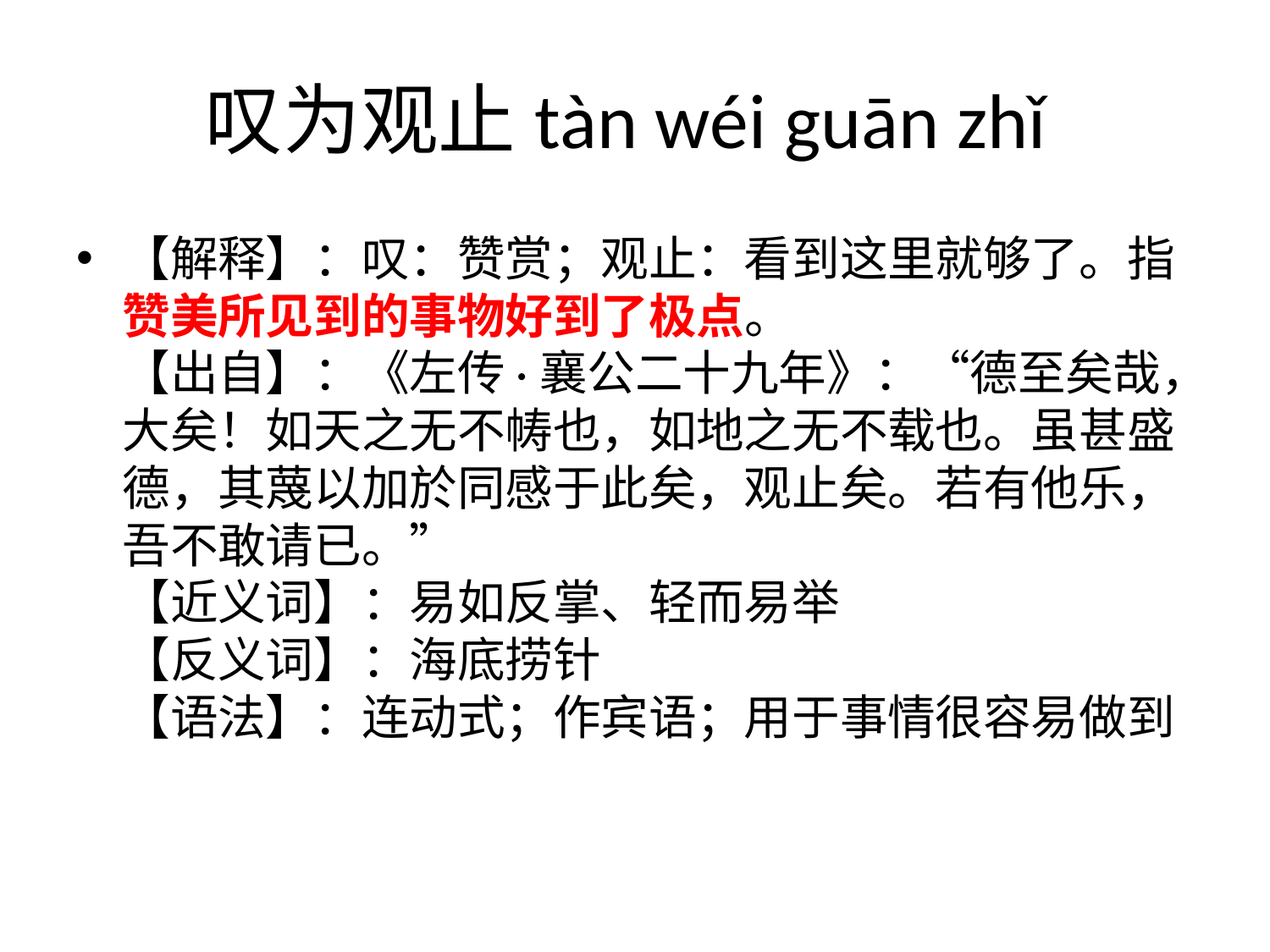

# 叹为观止tàn wéi guān zhǐ
【解释】：叹：赞赏；观止：看到这里就够了。指赞美所见到的事物好到了极点。
【出自】：《左传·襄公二十九年》：“德至矣哉，大矣！如天之无不帱也，如地之无不载也。虽甚盛德，其蔑以加於同感于此矣，观止矣。若有他乐，吾不敢请已。”
【近义词】：易如反掌、轻而易举
【反义词】：海底捞针
【语法】：连动式；作宾语；用于事情很容易做到